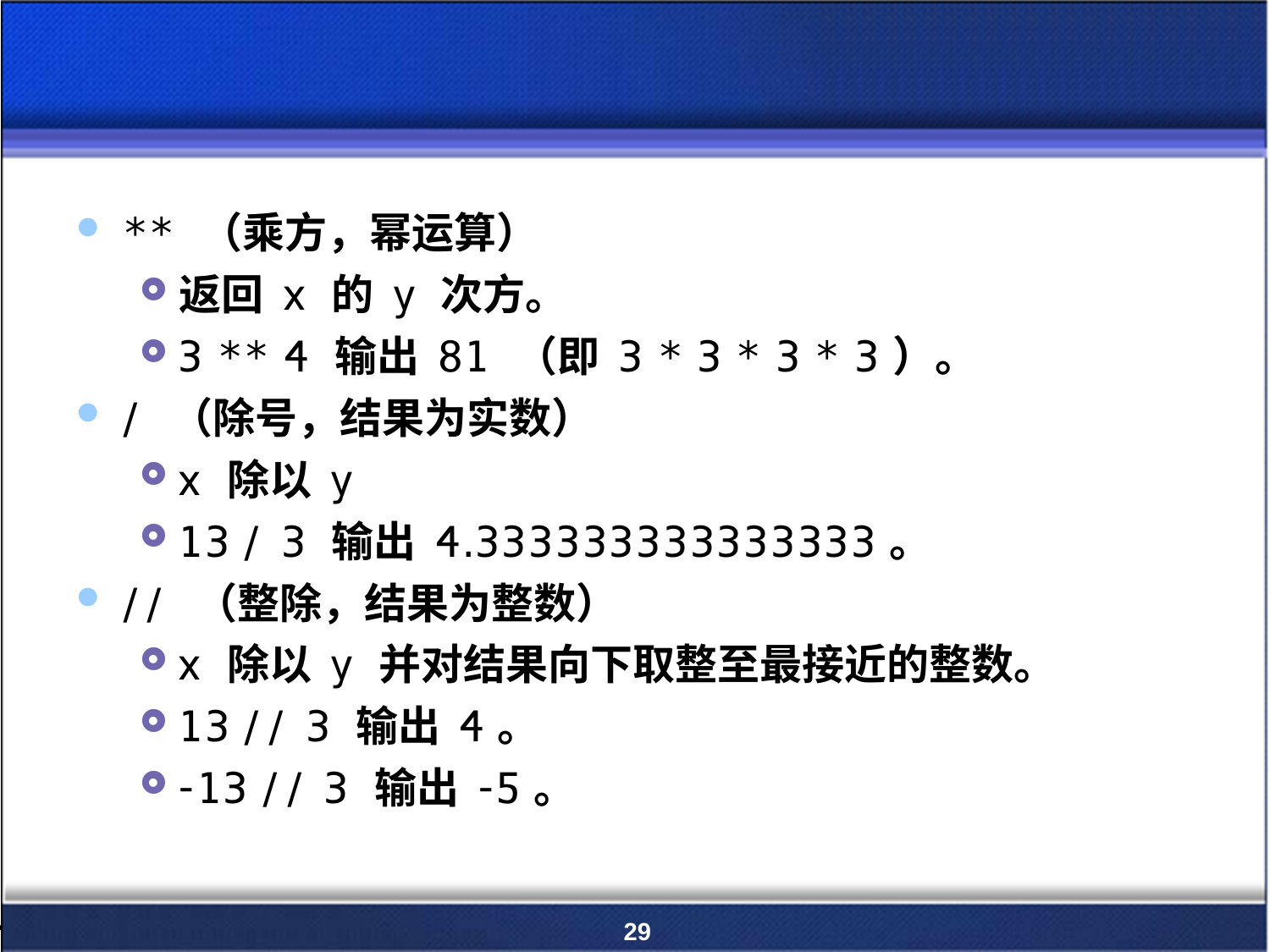

#
** （乘方，幂运算）
返回 x 的 y 次方。
3 ** 4 输出 81 （即 3 * 3 * 3 * 3）。
/ （除号，结果为实数）
x 除以 y
13 / 3 输出 4.333333333333333。
// （整除，结果为整数）
x 除以 y 并对结果向下取整至最接近的整数。
13 // 3 输出 4。
-13 // 3 输出 -5。
29